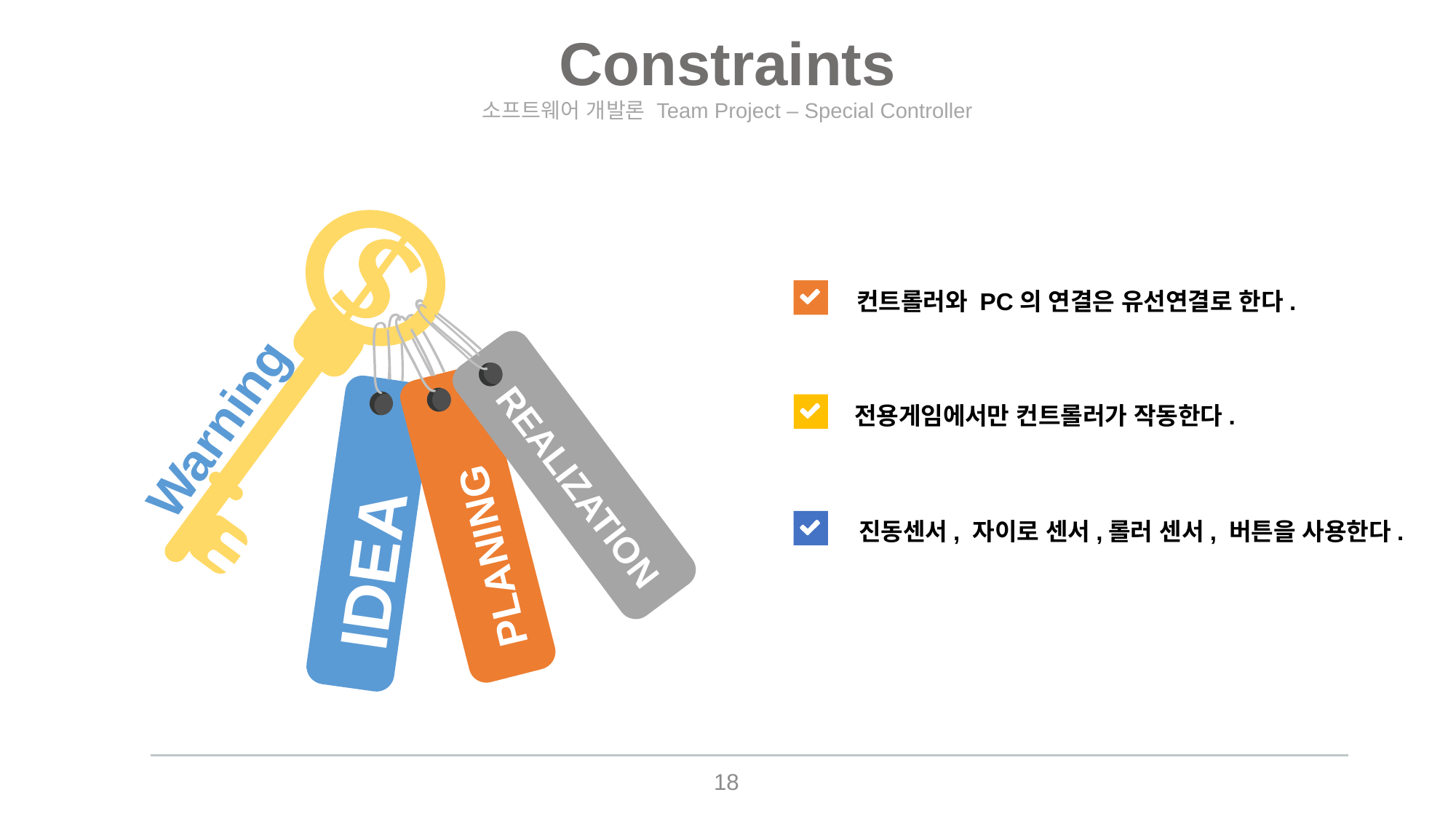

Constraints
소프트웨어 개발론 Team Project – Special Controller

컨트롤러와 PC의 연결은 유선연결로 한다.

Warning
전용게임에서만 컨트롤러가 작동한다.

REALIZATION
진동센서, 자이로 센서,롤러 센서, 버튼을 사용한다.

IDEA
PLANING
18